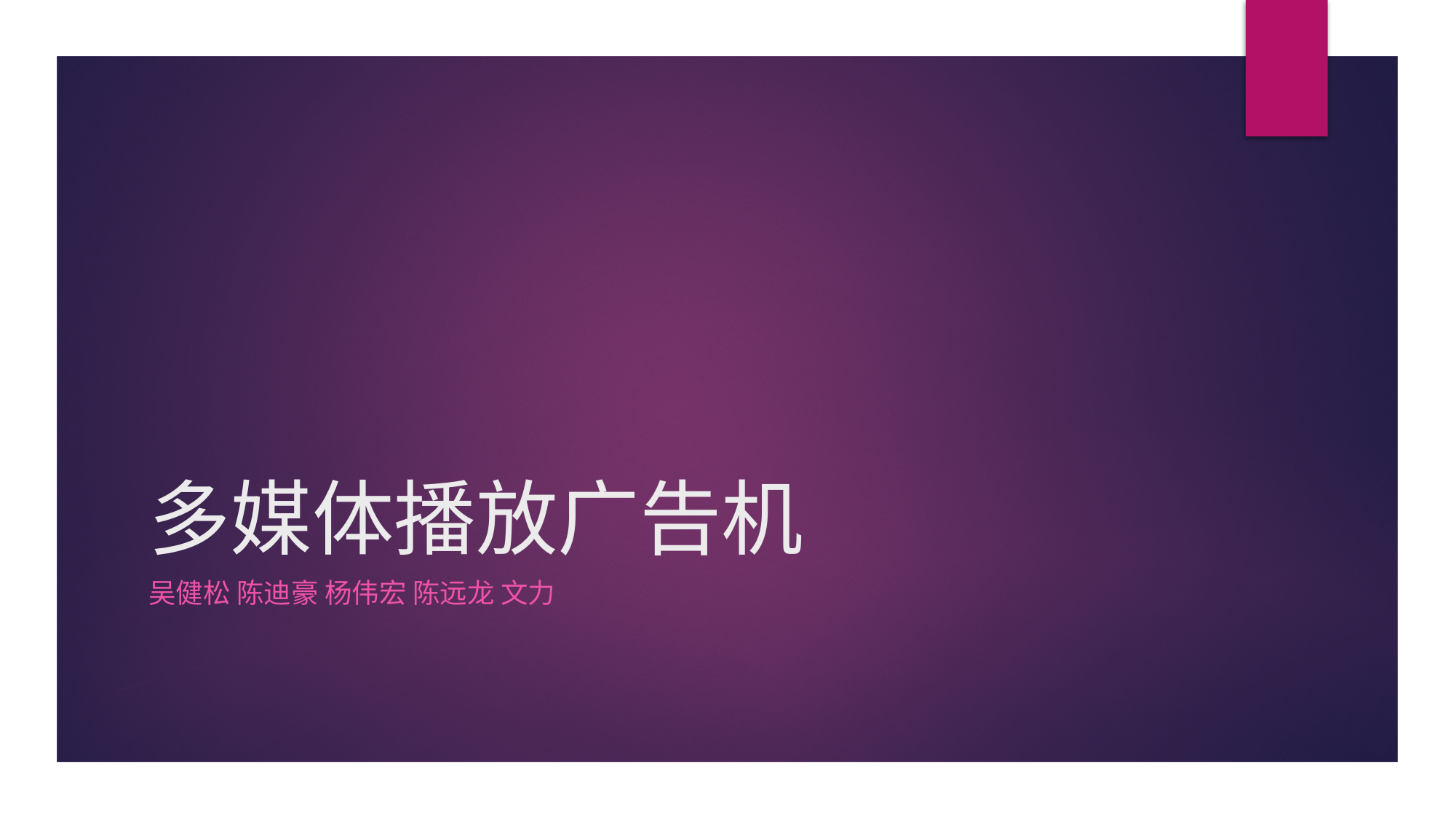

# 多媒体播放广告机
吴健松 陈迪豪 杨伟宏 陈远龙 文力